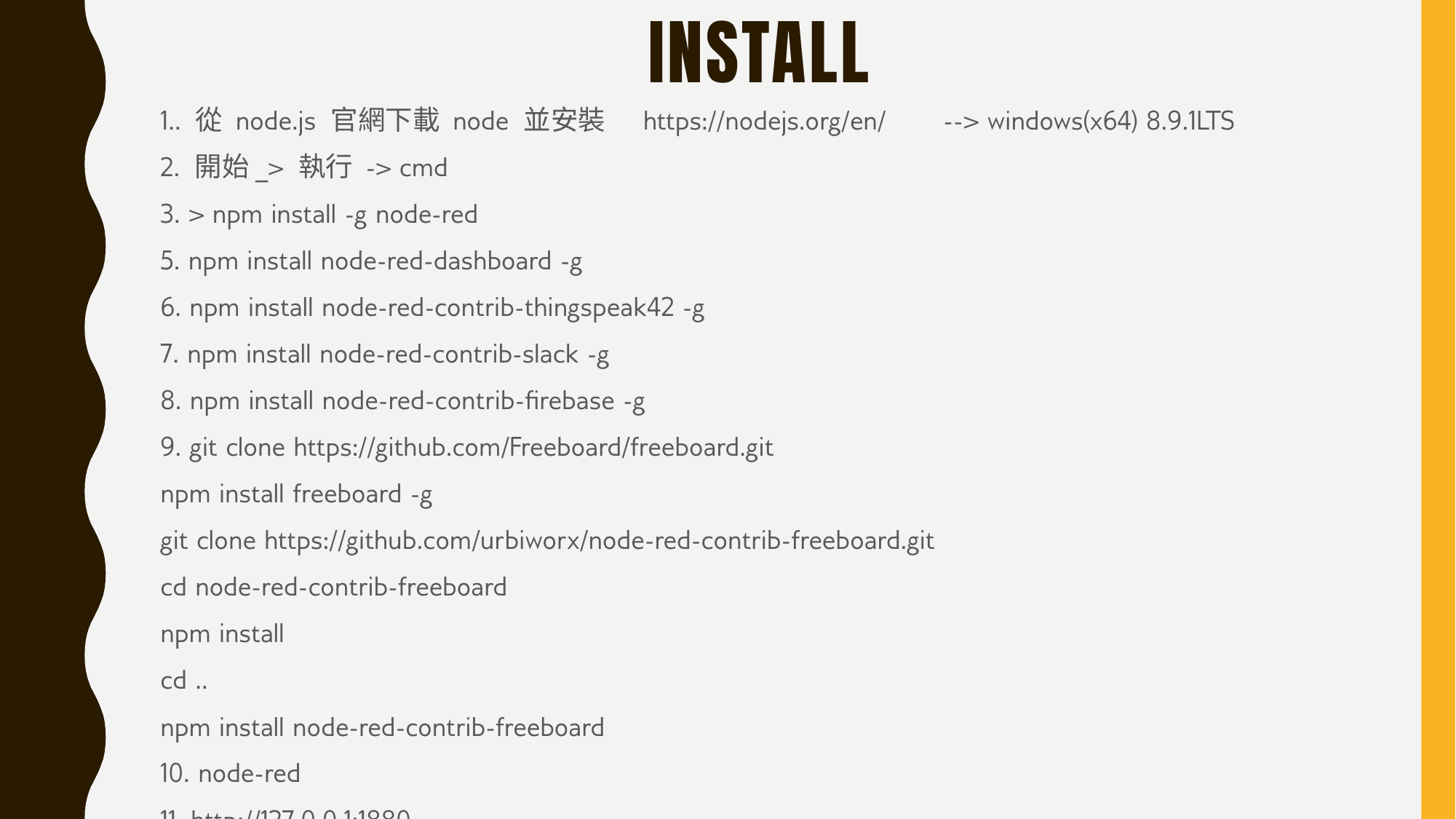

# install
1.. 從 node.js 官網下載 node 並安裝     https://nodejs.org/en/       --> windows(x64) 8.9.1LTS
2. 開始_> 執行 -> cmd
3. > npm install -g node-red
5. npm install node-red-dashboard -g
6. npm install node-red-contrib-thingspeak42 -g
7. npm install node-red-contrib-slack -g
8. npm install node-red-contrib-firebase -g
9. git clone https://github.com/Freeboard/freeboard.git
npm install freeboard -g
git clone https://github.com/urbiworx/node-red-contrib-freeboard.git
cd node-red-contrib-freeboard
npm install
cd ..
npm install node-red-contrib-freeboard
10. node-red
11. http://127.0.0.1:1880